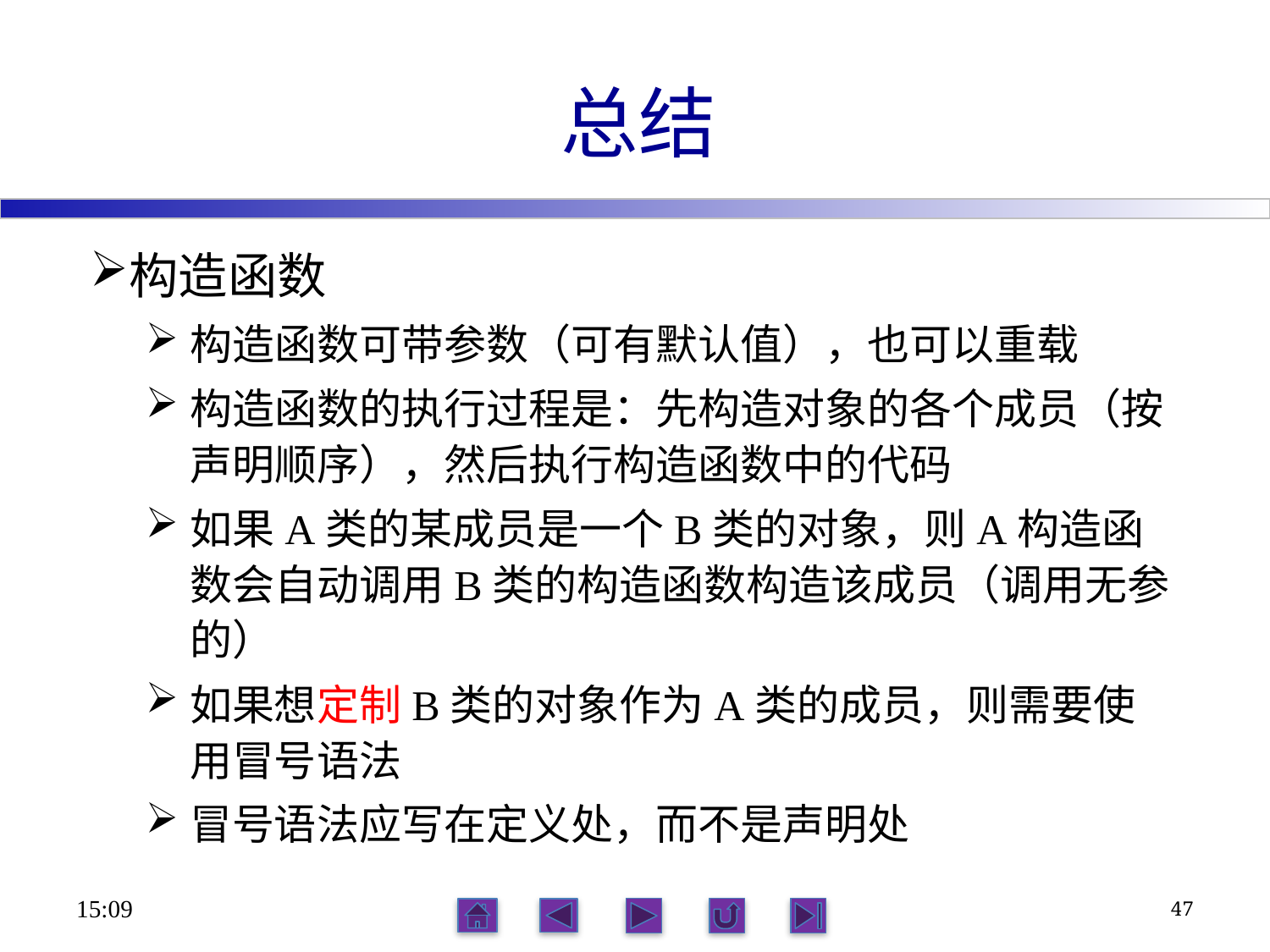

# 总结
构造函数
构造函数可带参数（可有默认值），也可以重载
构造函数的执行过程是：先构造对象的各个成员（按声明顺序），然后执行构造函数中的代码
如果A类的某成员是一个B类的对象，则A构造函数会自动调用B类的构造函数构造该成员（调用无参的）
如果想定制B类的对象作为A类的成员，则需要使用冒号语法
冒号语法应写在定义处，而不是声明处
15:09
47